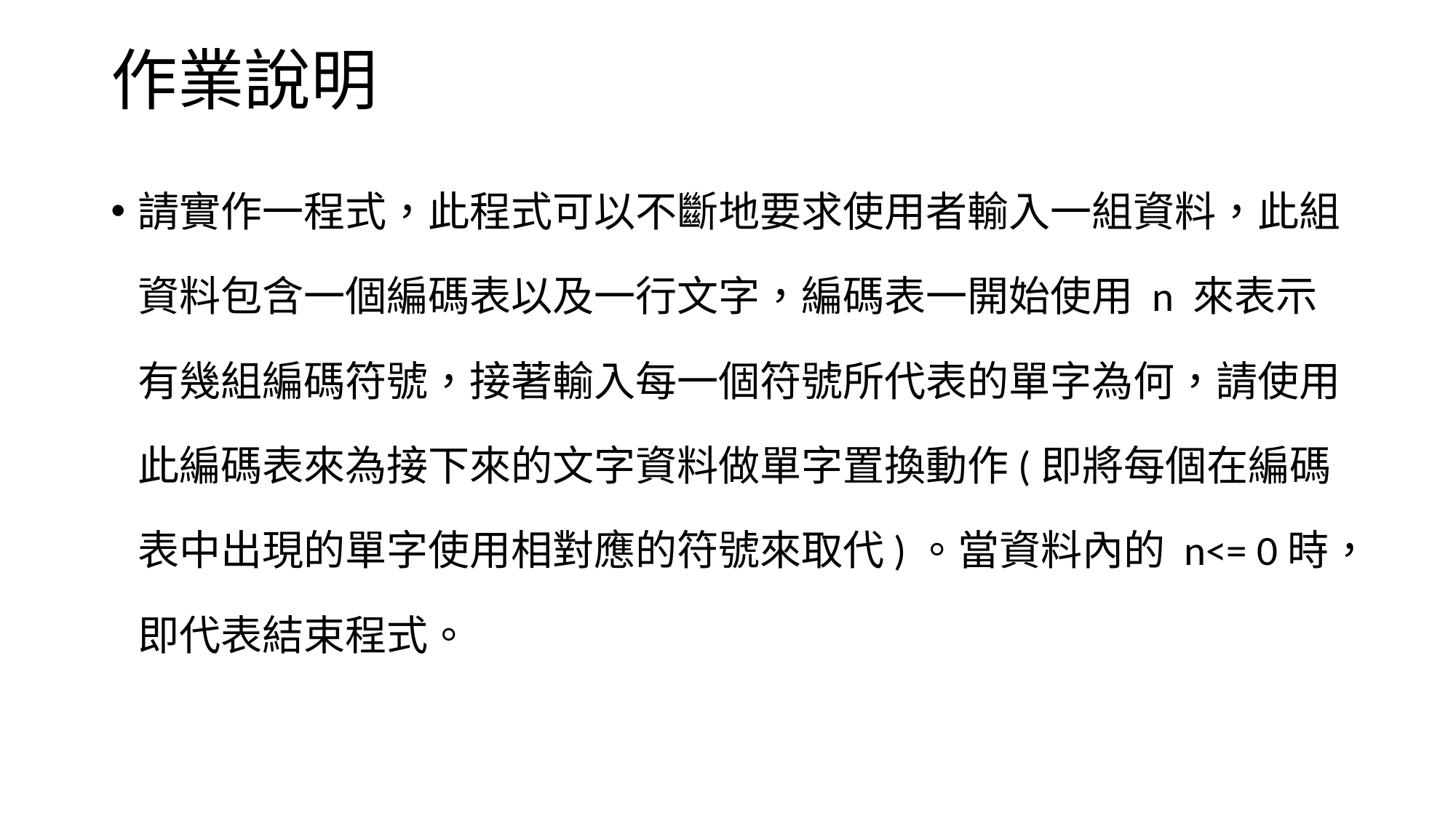

# 作業說明
請實作一程式，此程式可以不斷地要求使用者輸入一組資料，此組資料包含一個編碼表以及一行文字，編碼表一開始使用 n 來表示有幾組編碼符號，接著輸入每一個符號所代表的單字為何，請使用此編碼表來為接下來的文字資料做單字置換動作(即將每個在編碼表中出現的單字使用相對應的符號來取代)。當資料內的 n<= 0時，即代表結束程式。